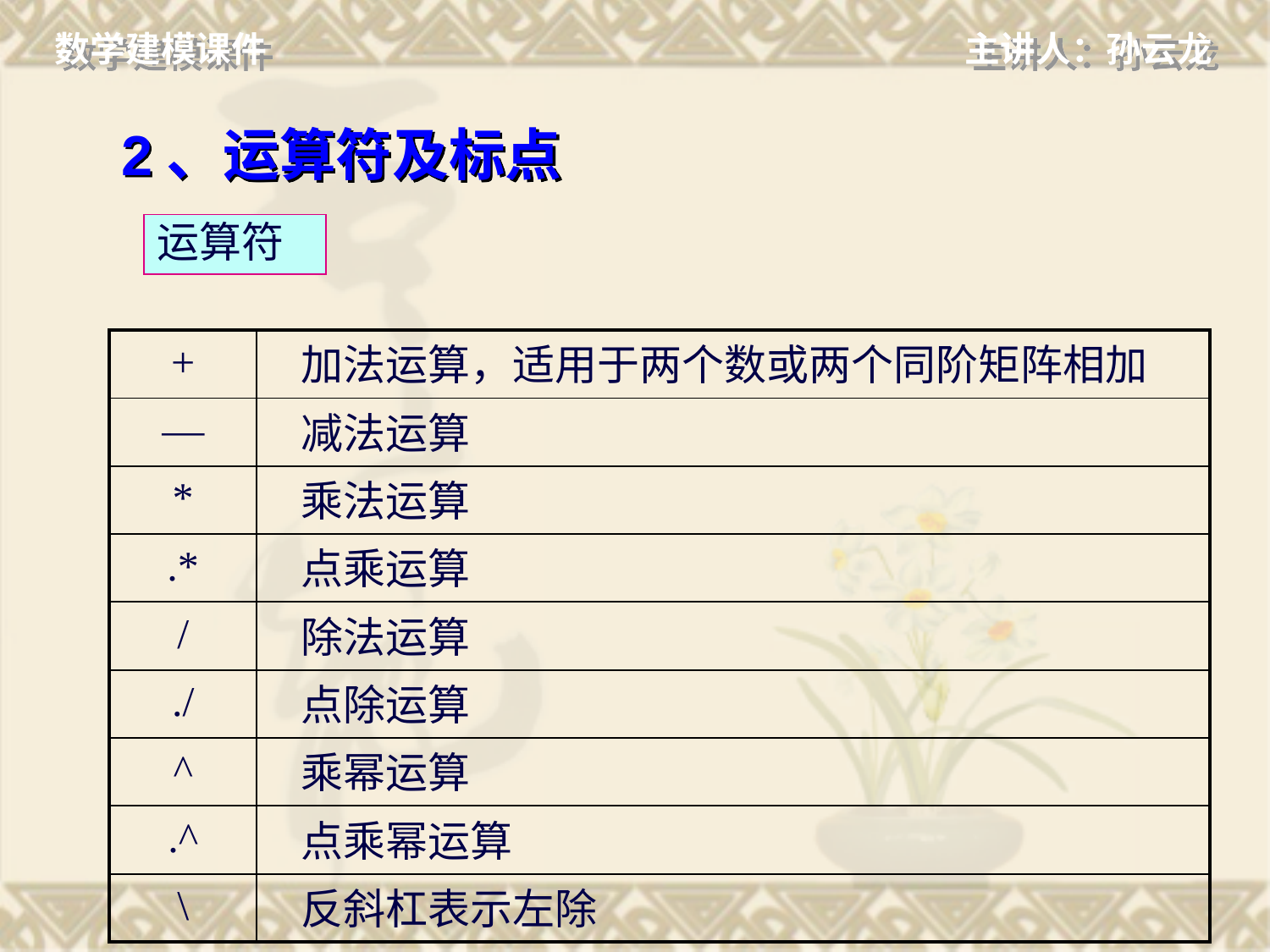

# 2、运算符及标点
运算符
| + | 加法运算，适用于两个数或两个同阶矩阵相加 |
| --- | --- |
| — | 减法运算 |
| \* | 乘法运算 |
| .\* | 点乘运算 |
| / | 除法运算 |
| ./ | 点除运算 |
| ^ | 乘幂运算 |
| .^ | 点乘幂运算 |
| \ | 反斜杠表示左除 |